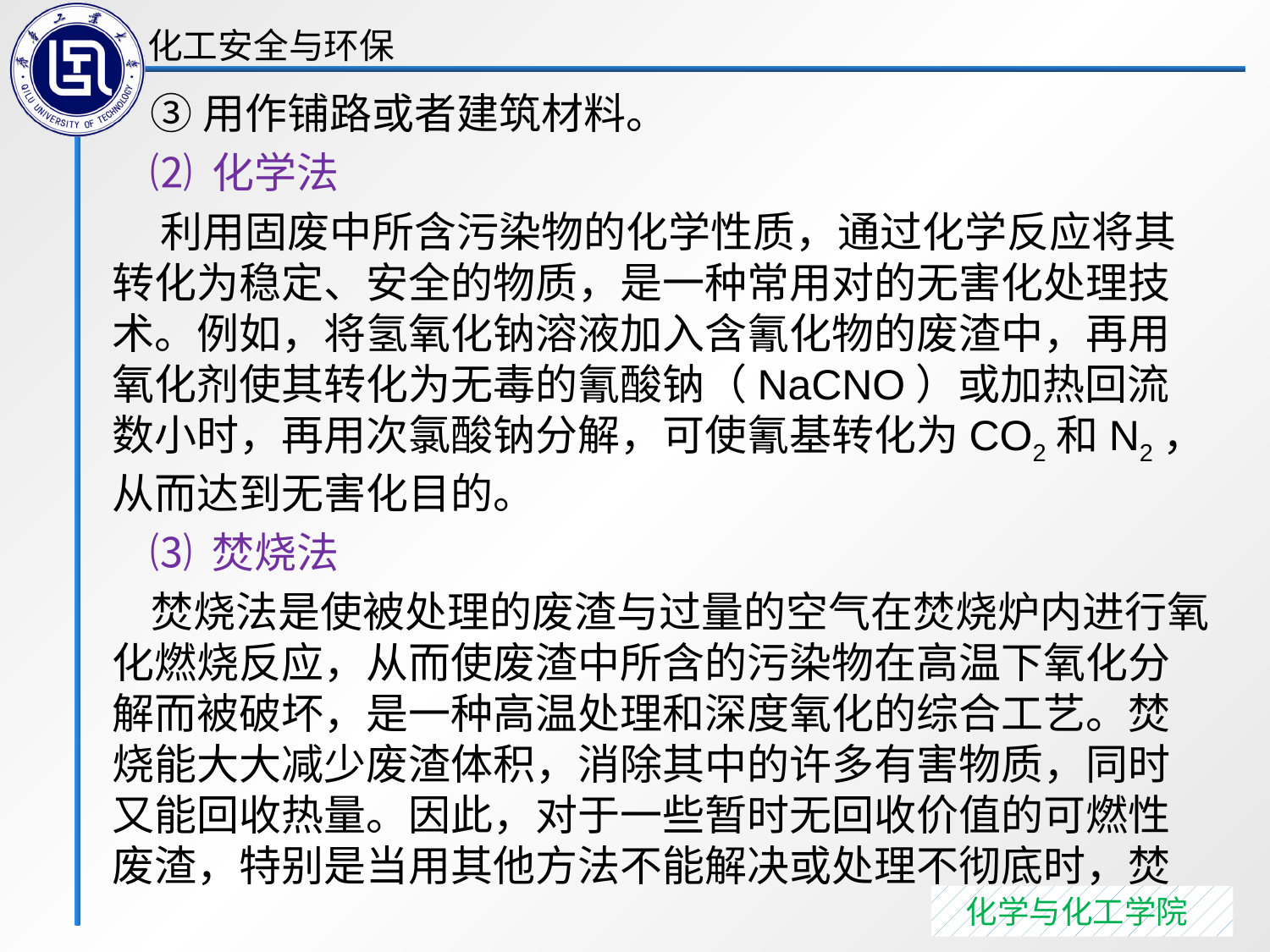

③用作铺路或者建筑材料。
    ⑵ 化学法
    利用固废中所含污染物的化学性质，通过化学反应将其转化为稳定、安全的物质，是一种常用对的无害化处理技术。例如，将氢氧化钠溶液加入含氰化物的废渣中，再用氧化剂使其转化为无毒的氰酸钠（NaCNO）或加热回流数小时，再用次氯酸钠分解，可使氰基转化为CO2和N2，从而达到无害化目的。
    ⑶ 焚烧法
   焚烧法是使被处理的废渣与过量的空气在焚烧炉内进行氧化燃烧反应，从而使废渣中所含的污染物在高温下氧化分解而被破坏，是一种高温处理和深度氧化的综合工艺。焚烧能大大减少废渣体积，消除其中的许多有害物质，同时又能回收热量。因此，对于一些暂时无回收价值的可燃性废渣，特别是当用其他方法不能解决或处理不彻底时，焚